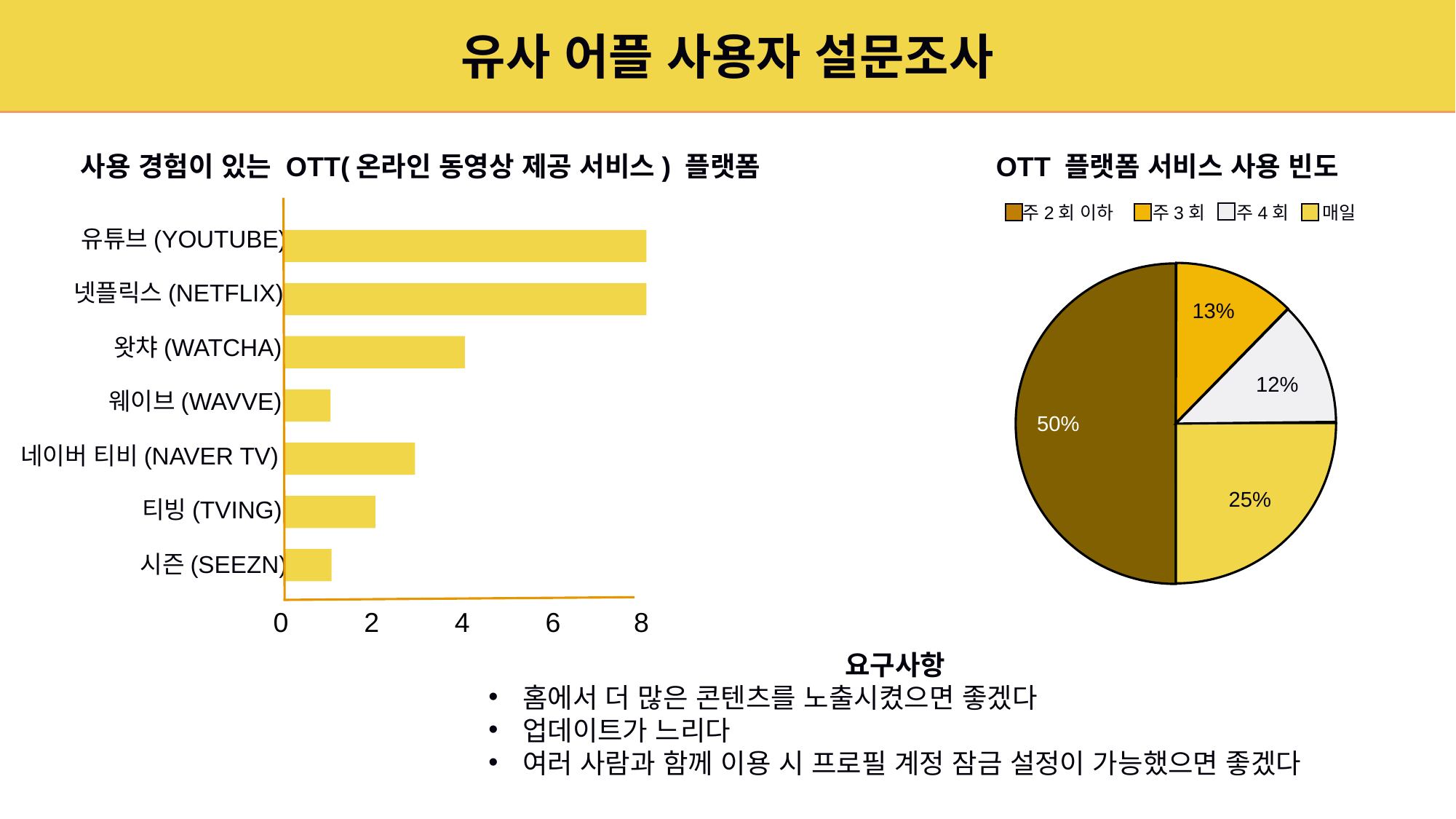

유사 어플 사용자 설문조사
사용 경험이 있는 OTT(온라인 동영상 제공 서비스) 플랫폼
OTT 플랫폼 서비스 사용 빈도
주4회

주3회

주2회 이하

매일

유튜브(YOUTUBE)

13%
12%
50%
25%
넷플릭스(NETFLIX)

왓챠(WATCHA)

웨이브(WAVVE)

네이버 티비(NAVER TV)

티빙(TVING)

시즌(SEEZN)

0
2
4
6
8
요구사항
홈에서 더 많은 콘텐츠를 노출시켰으면 좋겠다
업데이트가 느리다
여러 사람과 함께 이용 시 프로필 계정 잠금 설정이 가능했으면 좋겠다